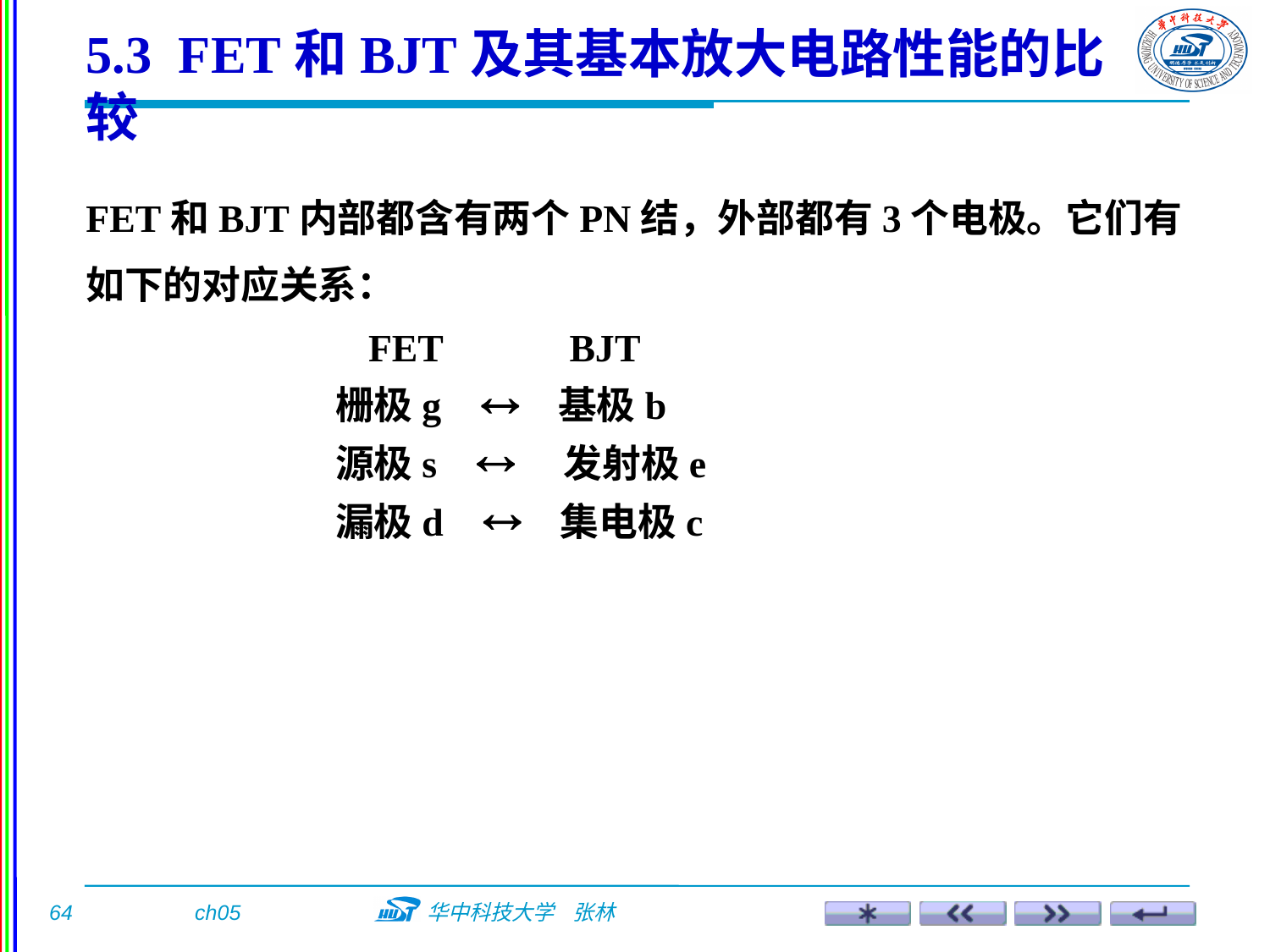

5.3  FET和BJT及其基本放大电路性能的比较
FET和BJT内部都含有两个PN结，外部都有3个电极。它们有如下的对应关系：
                             FET             BJT
                           栅极g    ↔   基极b
                           源极s    ↔    发射极e
                           漏极d    ↔   集电极c